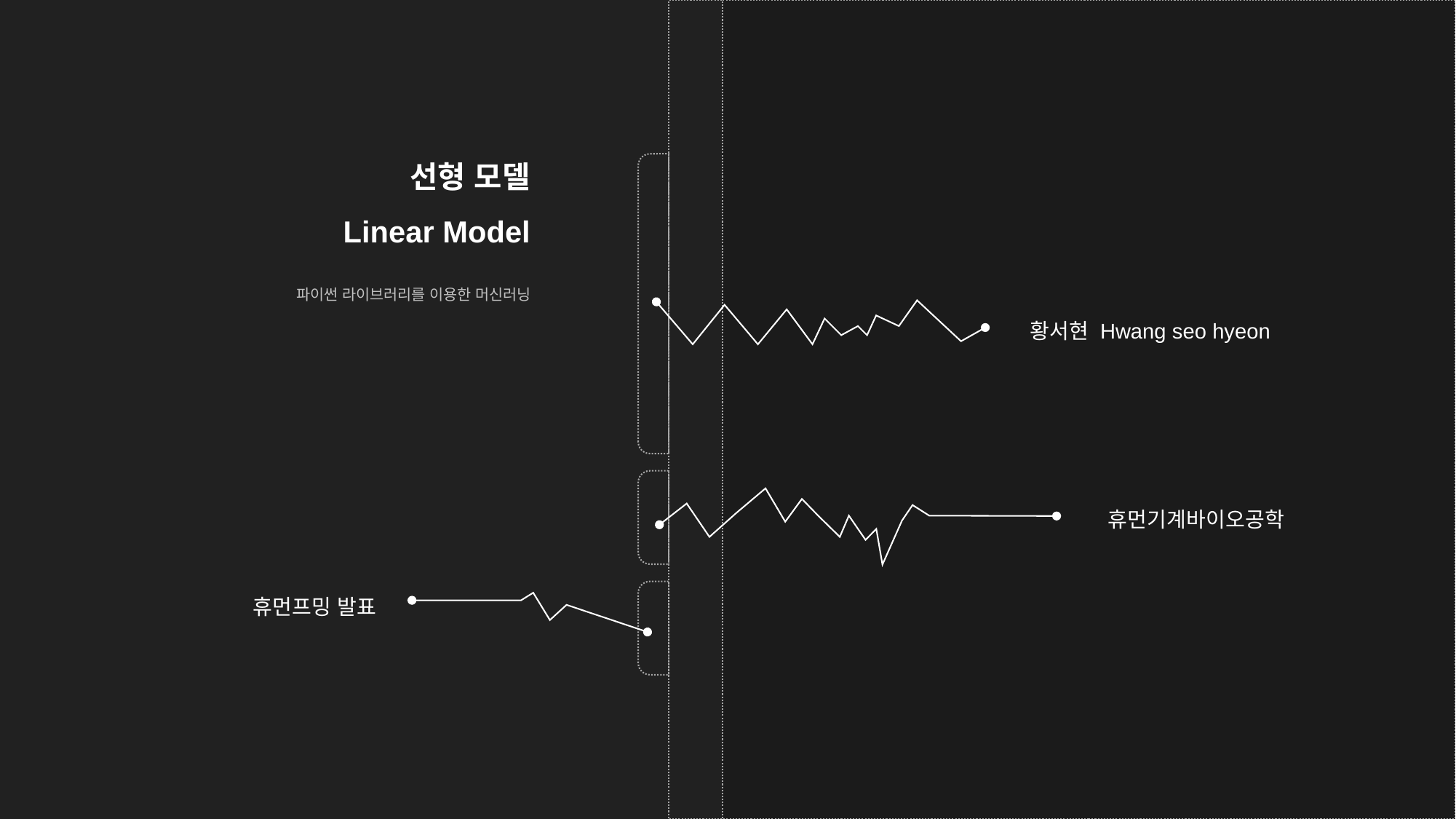

선형 모델
Linear Model

파이썬 라이브러리를 이용한 머신러닝

황서현 Hwang seo hyeon

휴먼기계바이오공학

휴먼프밍 발표